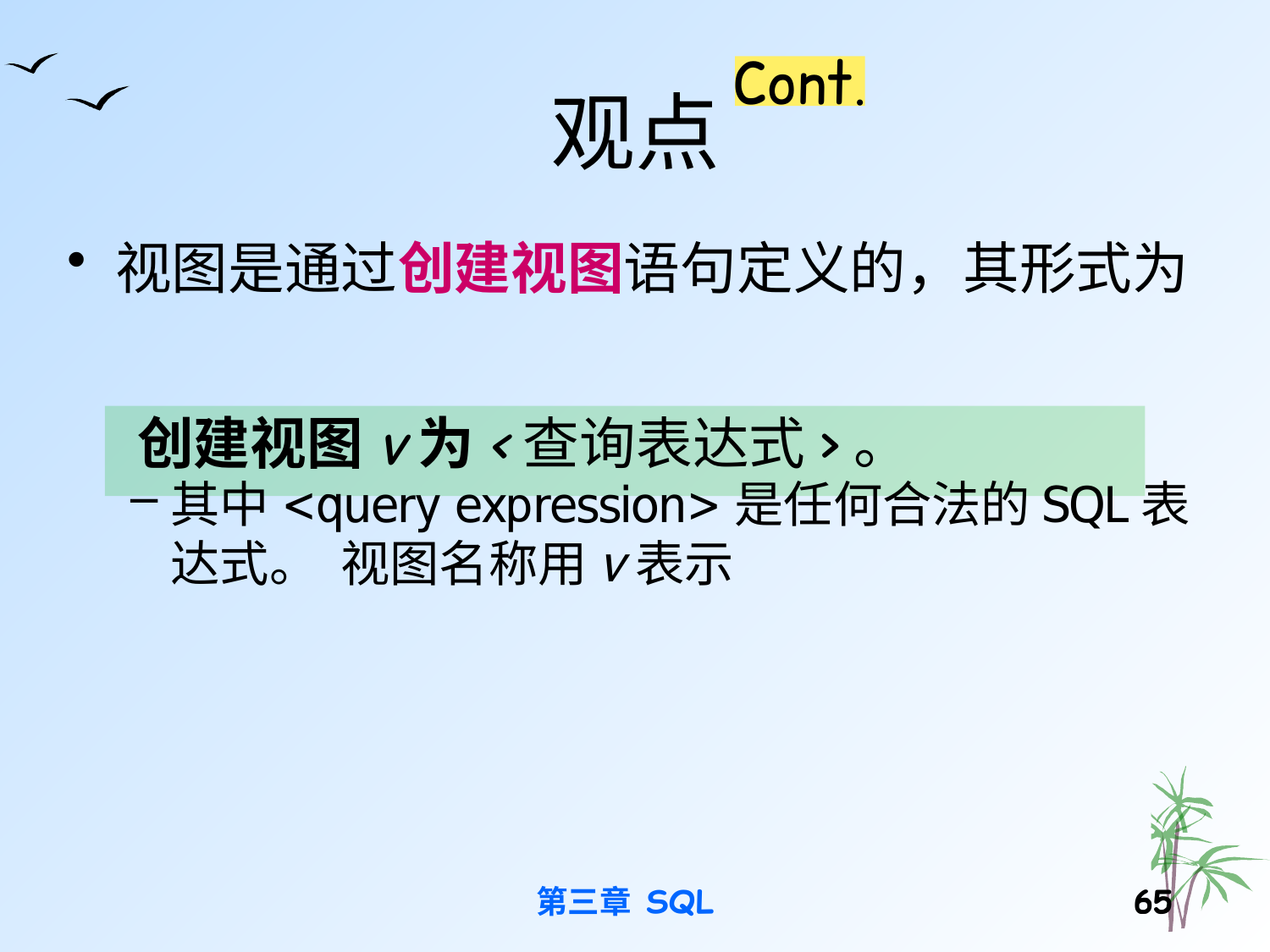

# 观点
Cont.
视图是通过创建视图语句定义的，其形式为

其中<query expression>是任何合法的SQL表达式。  视图名称用v表示

创建视图v为<查询表达式>。
第三章 SQL
65